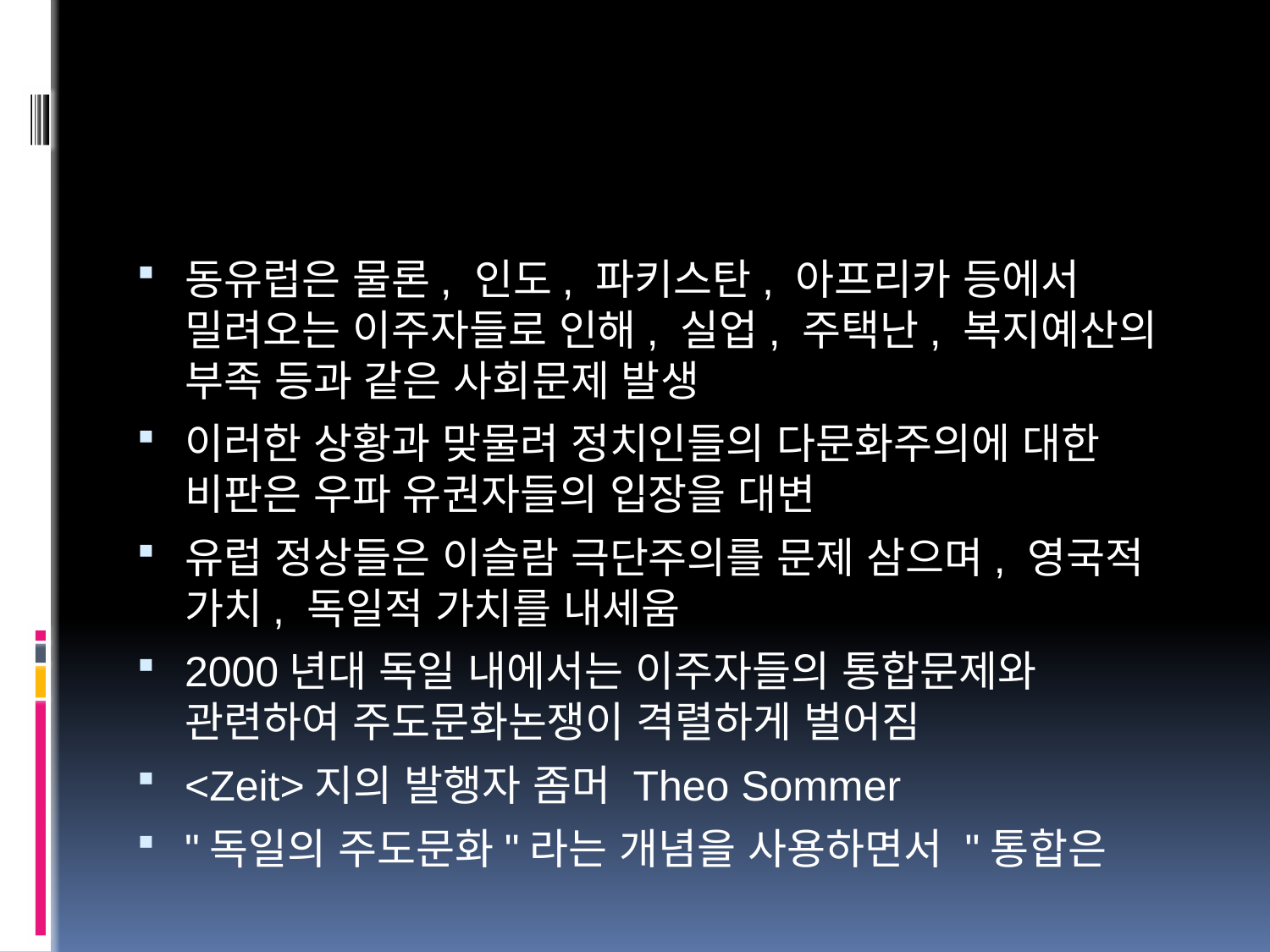

#
동유럽은 물론, 인도, 파키스탄, 아프리카 등에서 밀려오는 이주자들로 인해, 실업, 주택난, 복지예산의 부족 등과 같은 사회문제 발생
이러한 상황과 맞물려 정치인들의 다문화주의에 대한 비판은 우파 유권자들의 입장을 대변
유럽 정상들은 이슬람 극단주의를 문제 삼으며, 영국적 가치, 독일적 가치를 내세움
2000년대 독일 내에서는 이주자들의 통합문제와 관련하여 주도문화논쟁이 격렬하게 벌어짐
<Zeit>지의 발행자 좀머 Theo Sommer
"독일의 주도문화"라는 개념을 사용하면서 "통합은